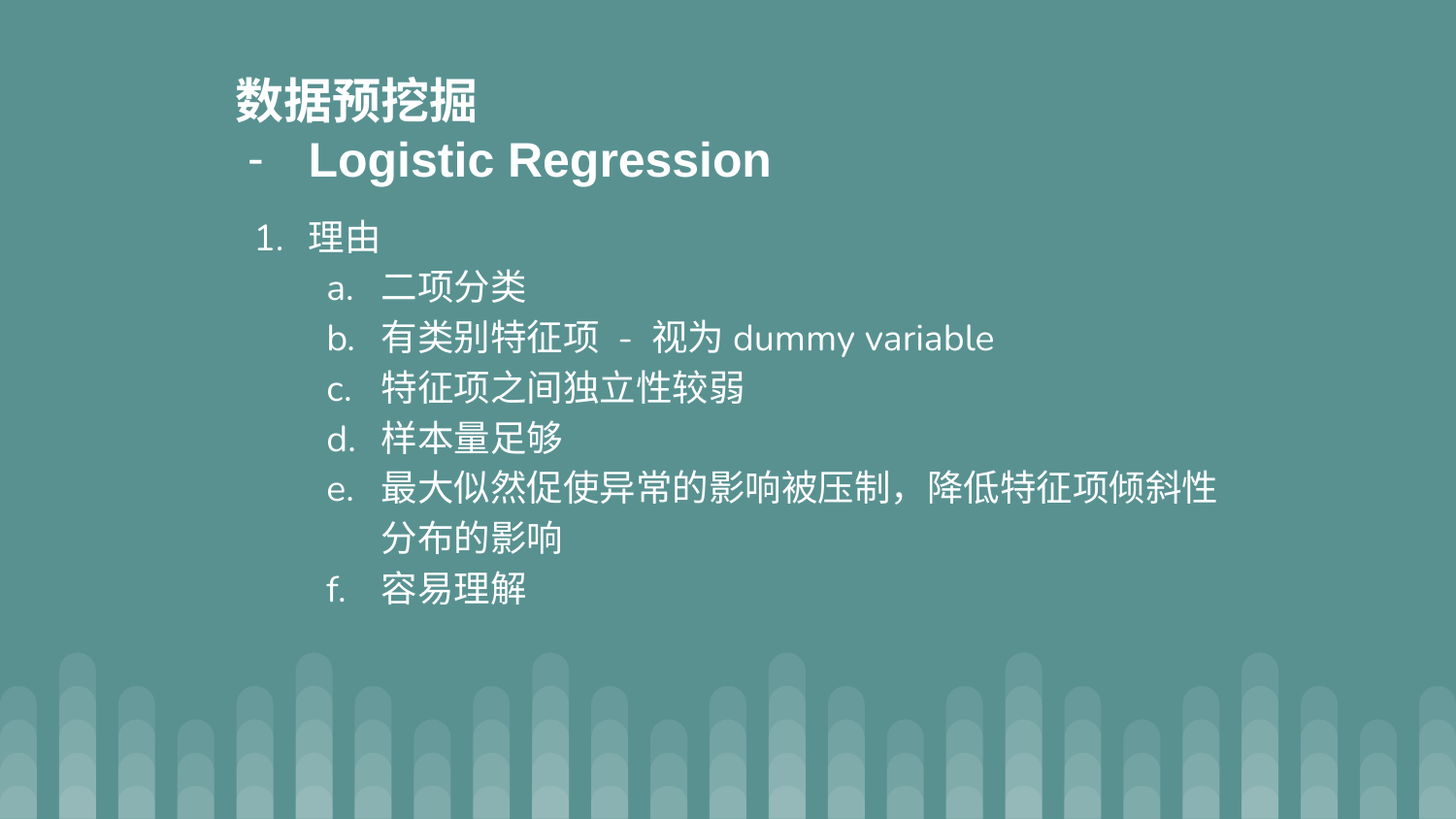

# 数据预挖掘
Logistic Regression
理由
二项分类
有类别特征项 - 视为dummy variable
特征项之间独立性较弱
样本量足够
最大似然促使异常的影响被压制，降低特征项倾斜性分布的影响
容易理解